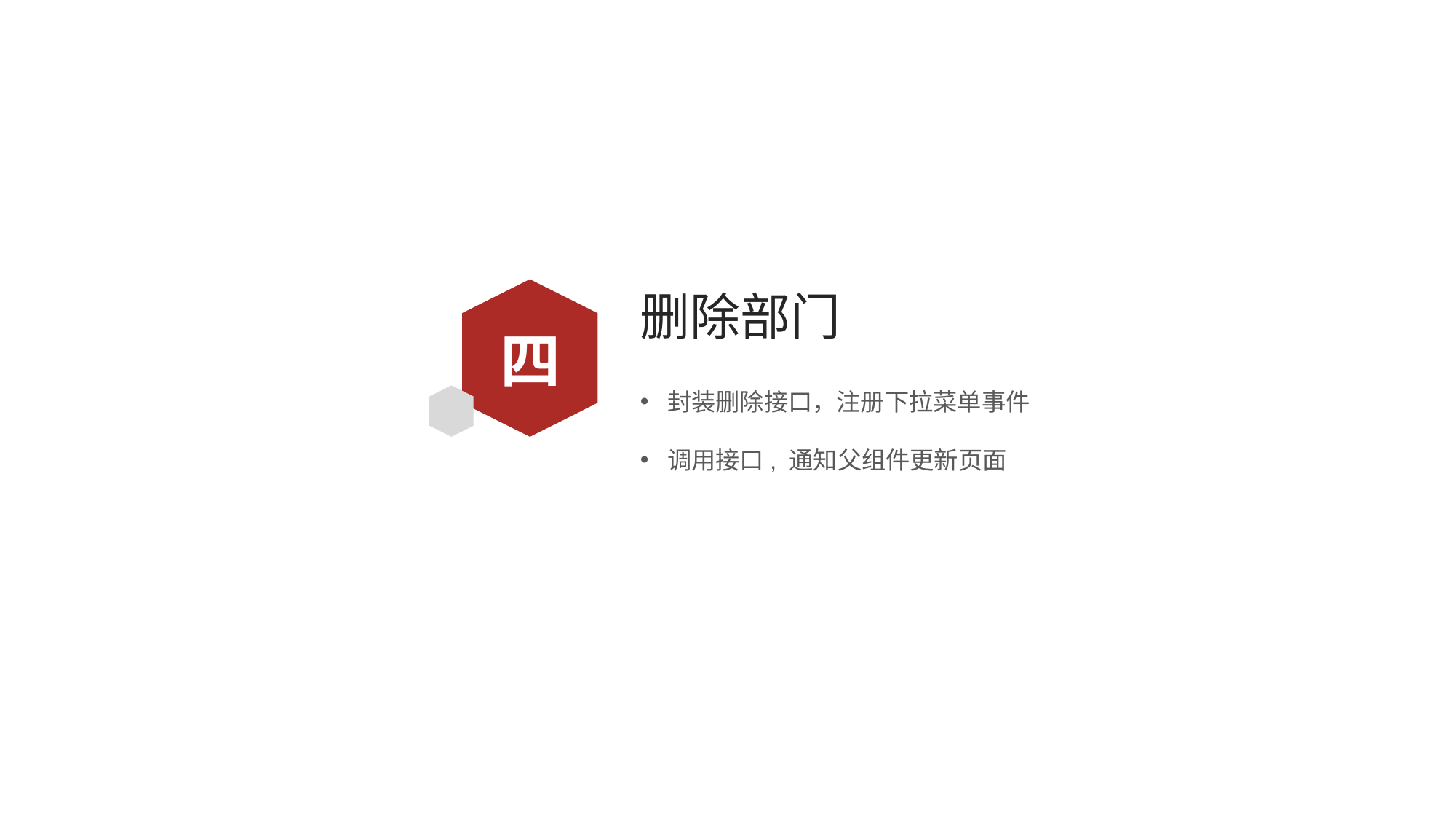

# 删除部门
四
封装删除接口，注册下拉菜单事件
调用接口, 通知父组件更新页面